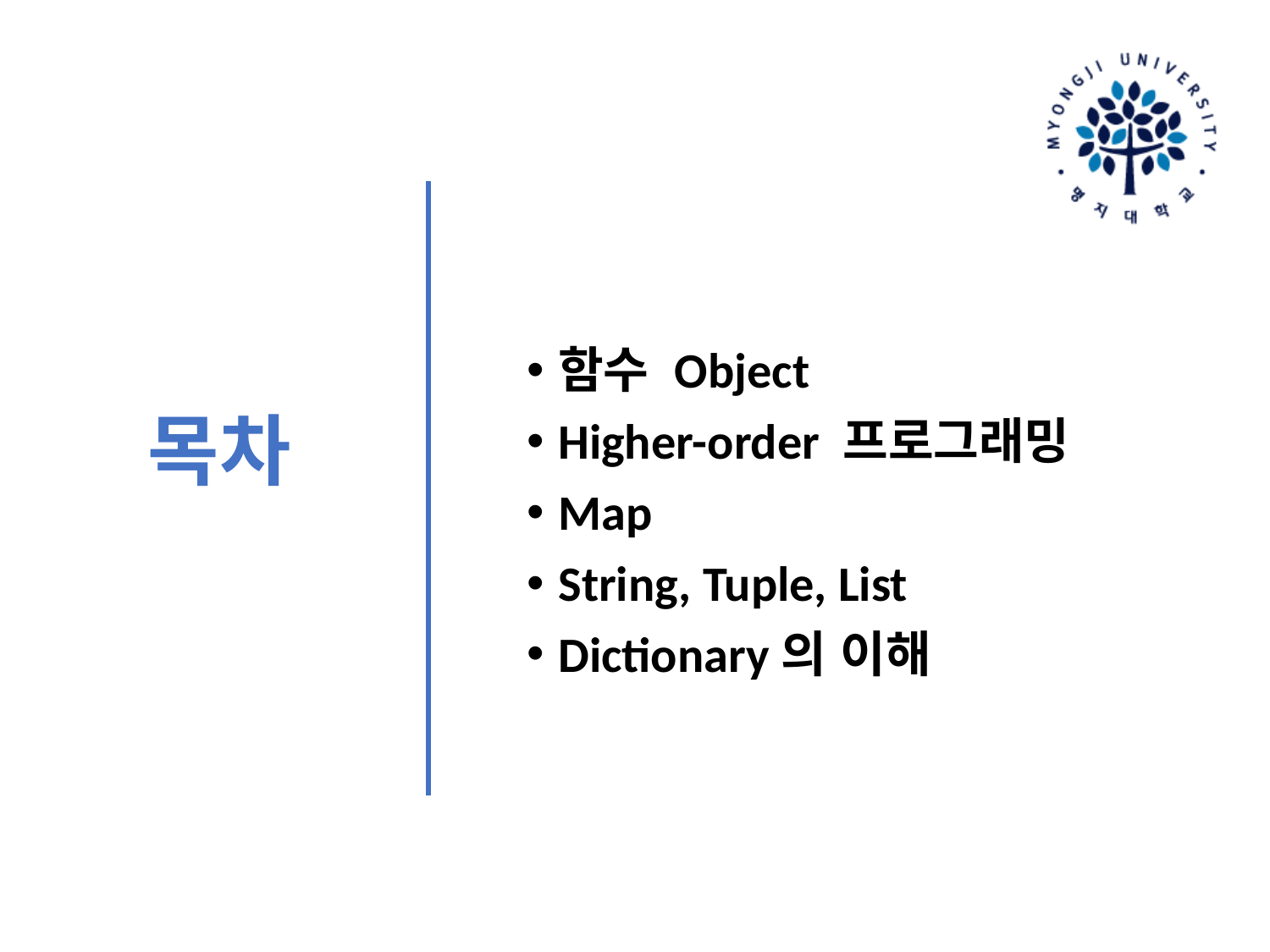

함수 Object
Higher-order 프로그래밍
Map
String, Tuple, List
Dictionary의 이해

# 목차